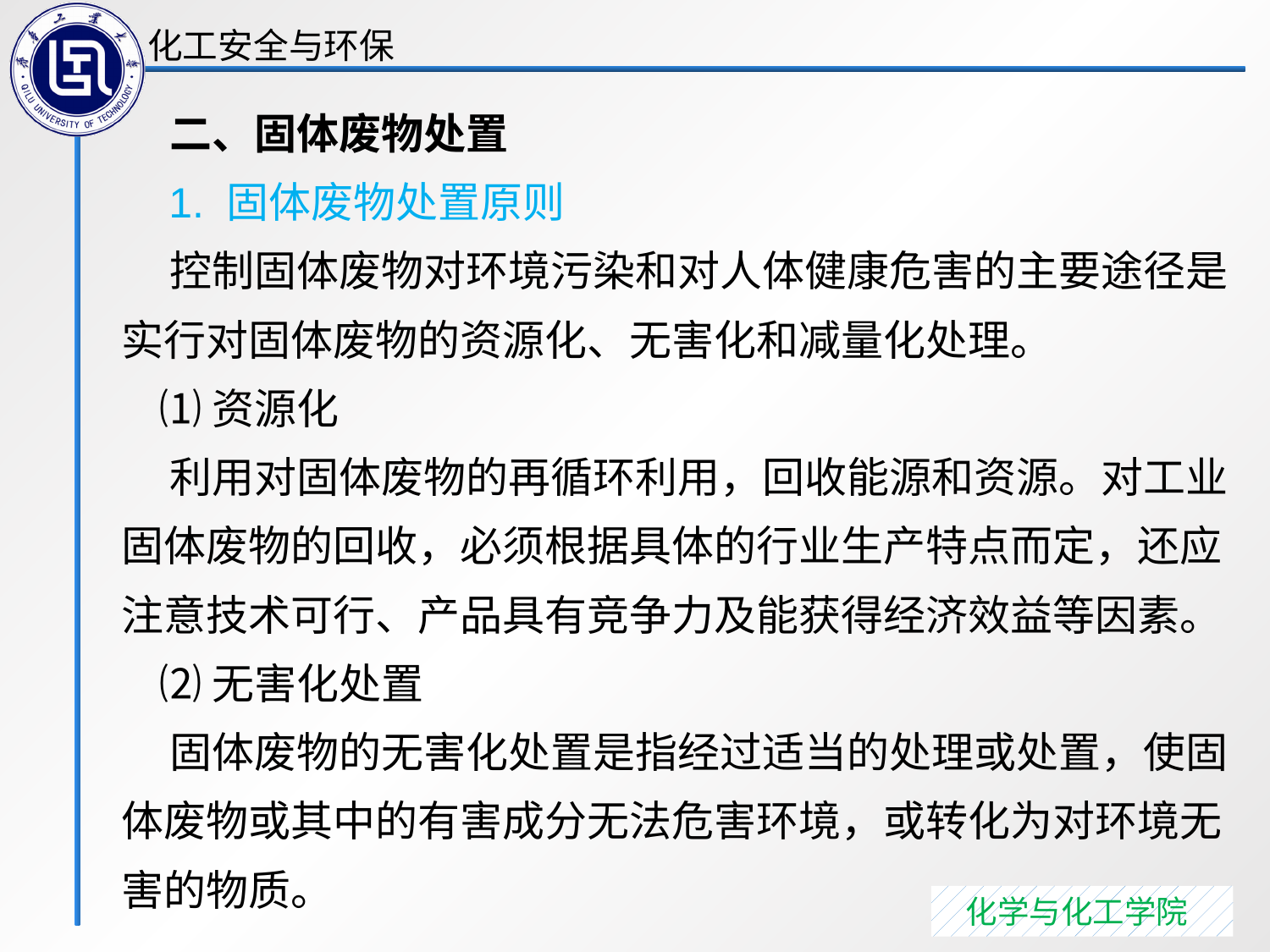

二、固体废物处置
    1. 固体废物处置原则
    控制固体废物对环境污染和对人体健康危害的主要途径是实行对固体废物的资源化、无害化和减量化处理。
    ⑴资源化
    利用对固体废物的再循环利用，回收能源和资源。对工业固体废物的回收，必须根据具体的行业生产特点而定，还应注意技术可行、产品具有竞争力及能获得经济效益等因素。
    ⑵无害化处置
    固体废物的无害化处置是指经过适当的处理或处置，使固体废物或其中的有害成分无法危害环境，或转化为对环境无害的物质。